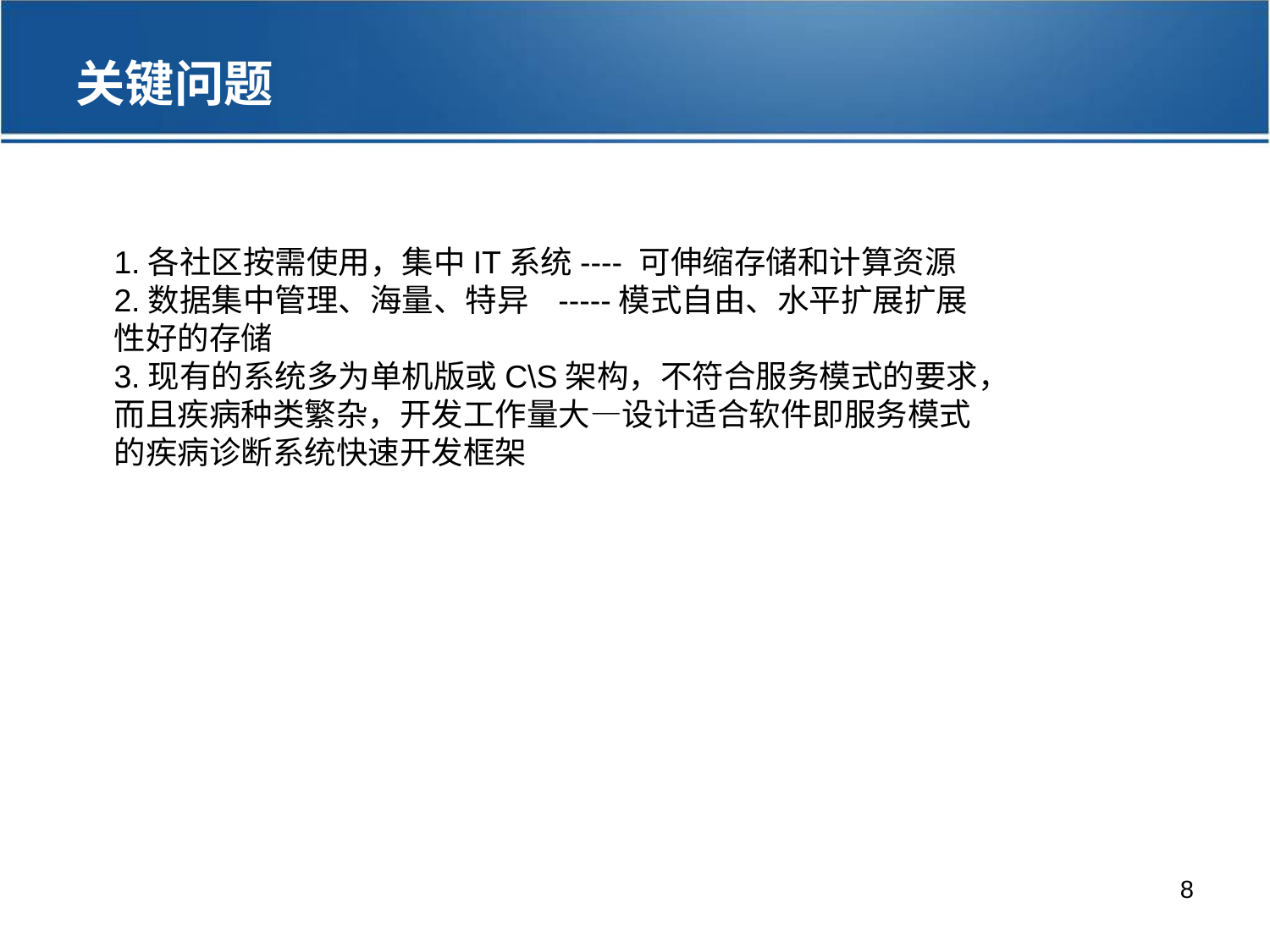

关键问题
1.各社区按需使用，集中IT系统---- 可伸缩存储和计算资源
2.数据集中管理、海量、特异   -----模式自由、水平扩展扩展性好的存储
3.现有的系统多为单机版或C\S架构，不符合服务模式的要求，而且疾病种类繁杂，开发工作量大—设计适合软件即服务模式的疾病诊断系统快速开发框架
8